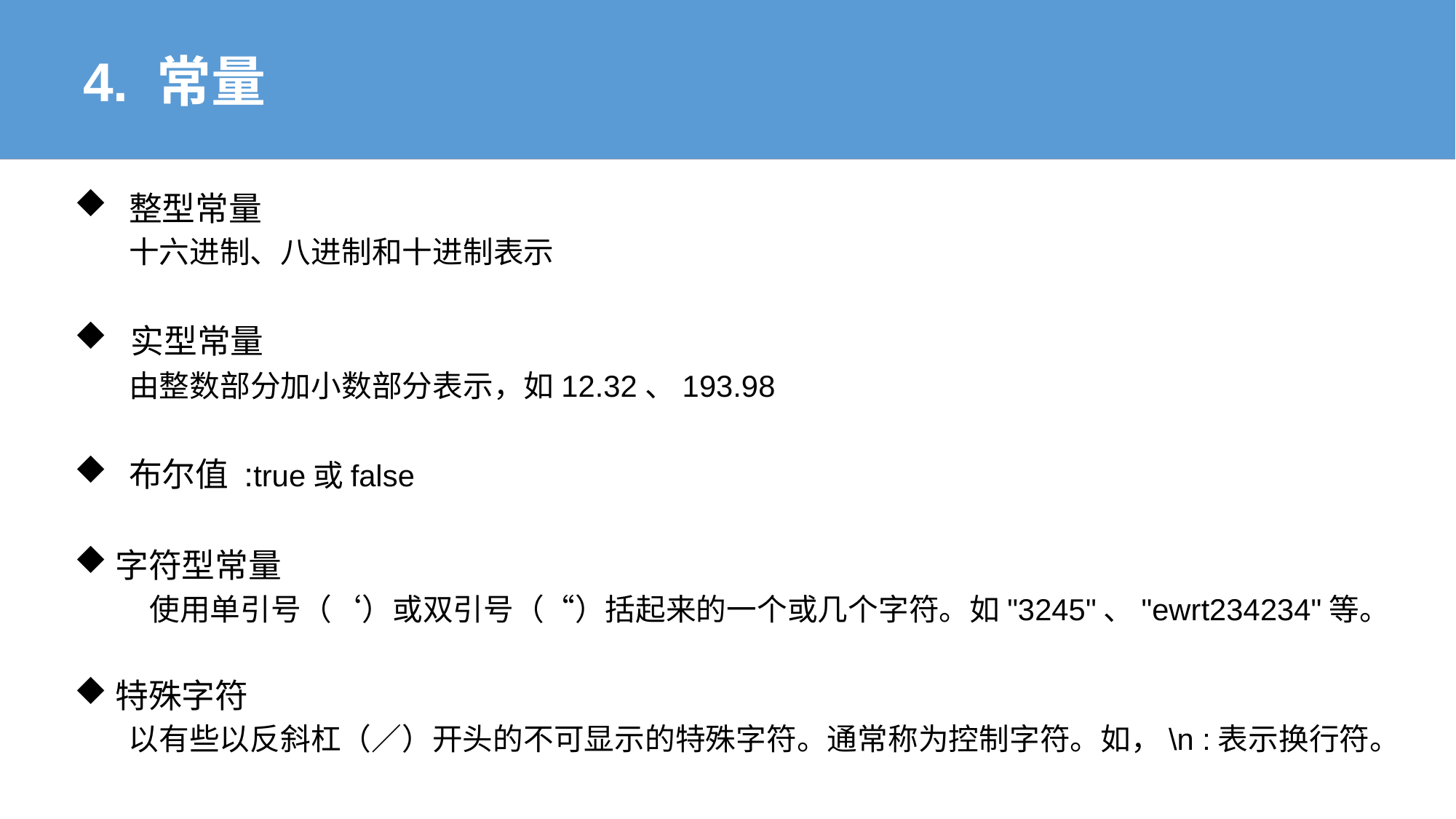

4. 常量

整型常量
十六进制、八进制和十进制表示

 实型常量
由整数部分加小数部分表示，如12.32、193.98
布尔值 :true或false

字符型常量
  使用单引号（‘）或双引号（“）括起来的一个或几个字符。如"3245"、"ewrt234234"等。

特殊字符
       以有些以反斜杠（／）开头的不可显示的特殊字符。通常称为控制字符。如，\n :表示换行符。